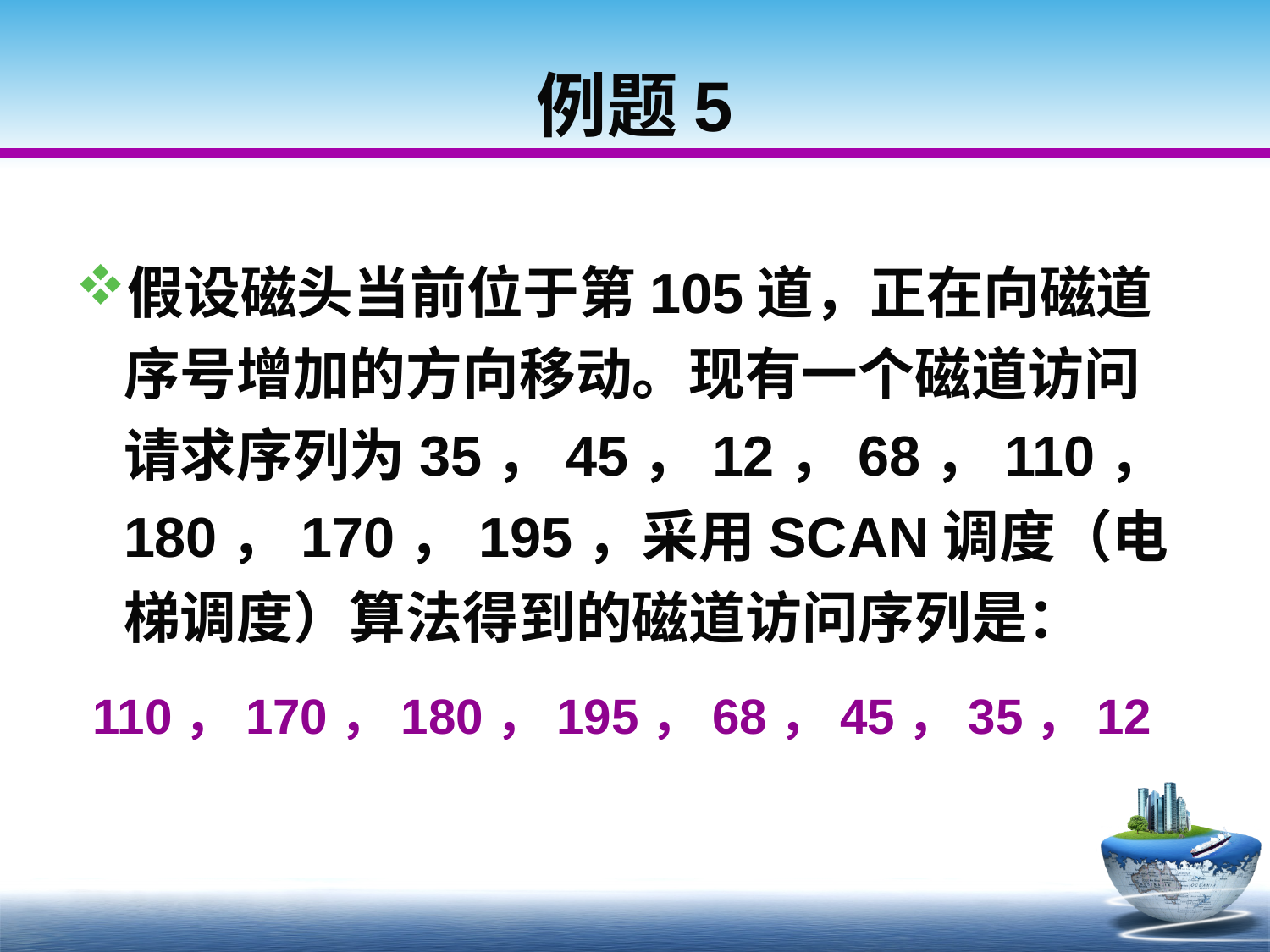

# 例题5

假设磁头当前位于第105道，正在向磁道序号增加的方向移动。现有一个磁道访问请求序列为35，45，12，68，110，180，170，195，采用SCAN调度（电梯调度）算法得到的磁道访问序列是：

110，170，180，195，68，45，35，12